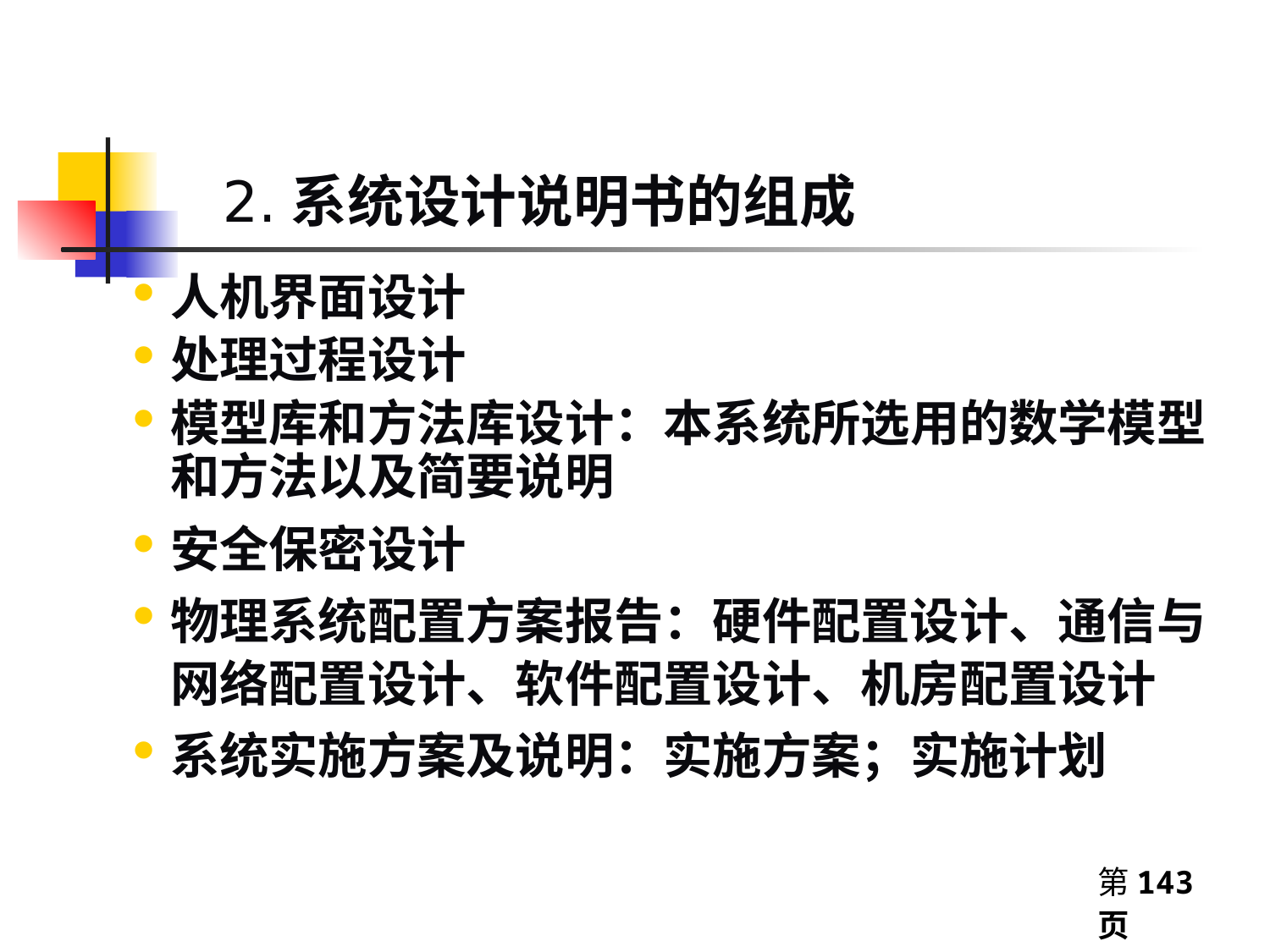

2.系统设计说明书的组成
人机界面设计
处理过程设计
模型库和方法库设计：本系统所选用的数学模型和方法以及简要说明
安全保密设计
物理系统配置方案报告：硬件配置设计、通信与网络配置设计、软件配置设计、机房配置设计
系统实施方案及说明：实施方案；实施计划